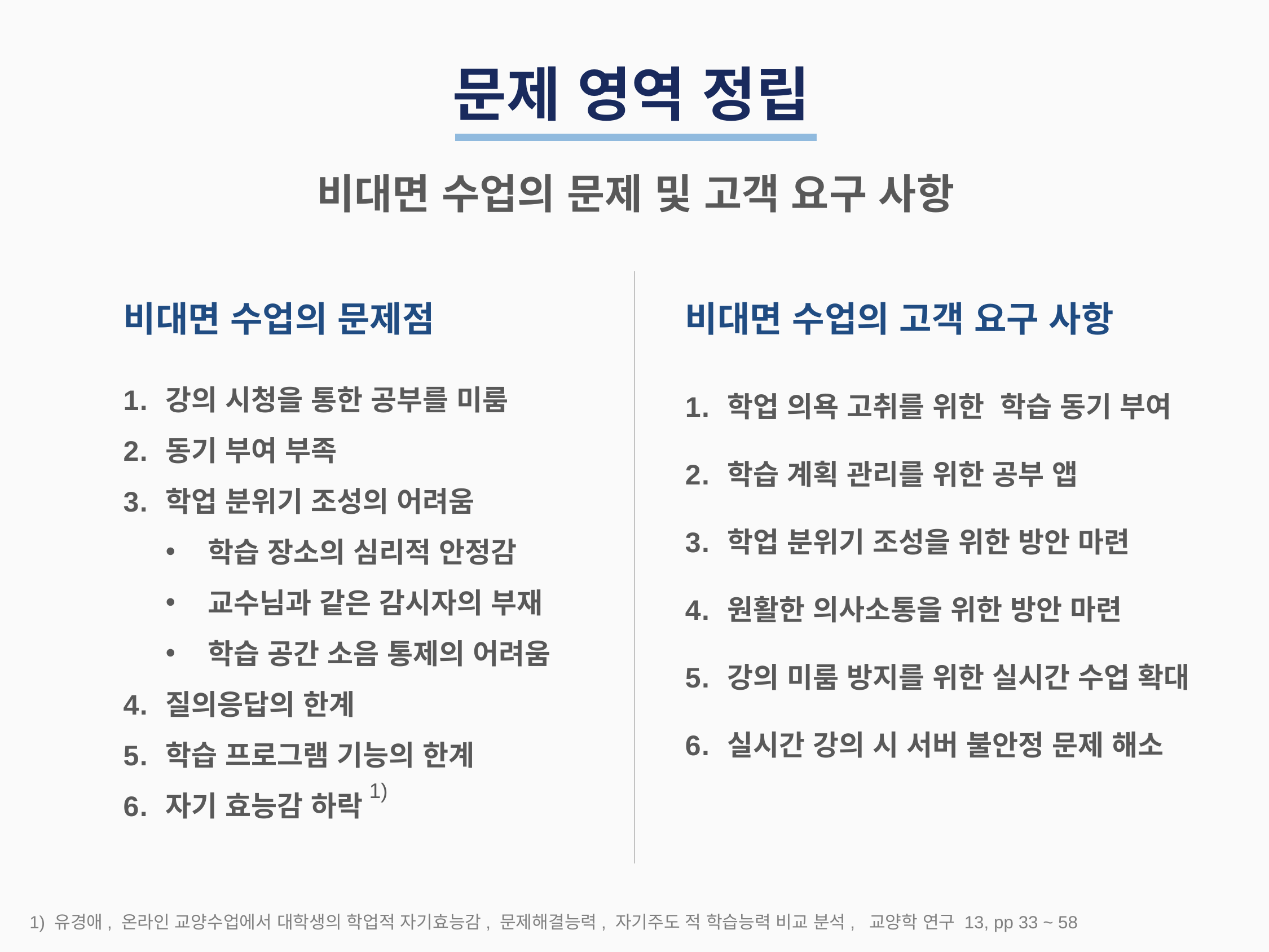

문제 영역 정립
비대면 수업의 문제 및 고객 요구 사항
비대면 수업의 문제점
강의 시청을 통한 공부를 미룸
동기 부여 부족
학업 분위기 조성의 어려움
학습 장소의 심리적 안정감
교수님과 같은 감시자의 부재
학습 공간 소음 통제의 어려움
질의응답의 한계
학습 프로그램 기능의 한계
자기 효능감 하락
비대면 수업의 고객 요구 사항
학업 의욕 고취를 위한  학습 동기 부여
학습 계획 관리를 위한 공부 앱
학업 분위기 조성을 위한 방안 마련
원활한 의사소통을 위한 방안 마련
강의 미룸 방지를 위한 실시간 수업 확대
실시간 강의 시 서버 불안정 문제 해소

1)
1) 유경애, 온라인 교양수업에서 대학생의 학업적 자기효능감, 문제해결능력, 자기주도 적 학습능력 비교 분석,  교양학 연구 13, pp 33 ~ 58